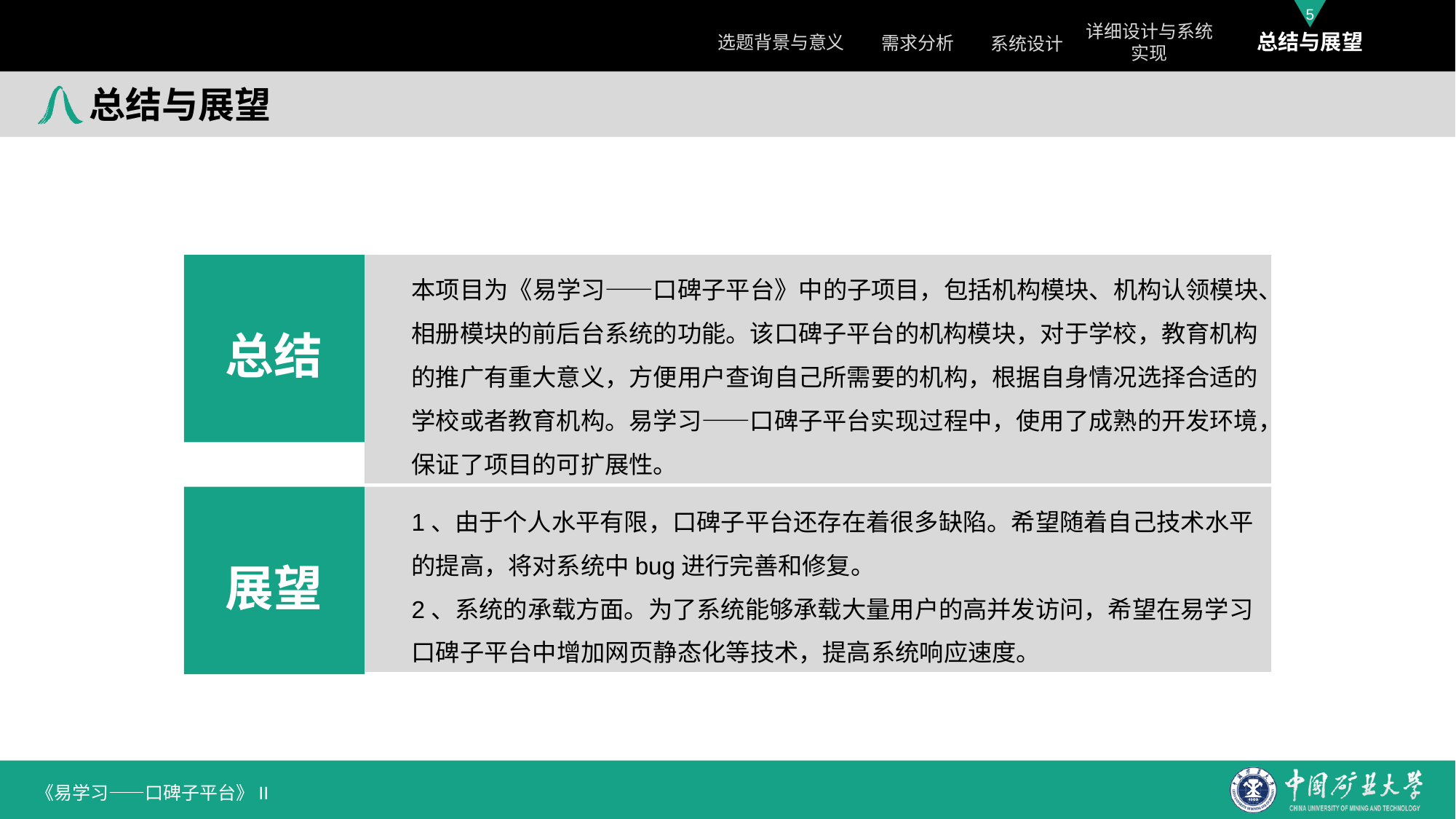

总结与展望
总结
本项目为《易学习——口碑子平台》中的子项目，包括机构模块、机构认领模块、相册模块的前后台系统的功能。该口碑子平台的机构模块，对于学校，教育机构的推广有重大意义，方便用户查询自己所需要的机构，根据自身情况选择合适的学校或者教育机构。易学习——口碑子平台实现过程中，使用了成熟的开发环境，保证了项目的可扩展性。
展望
1、由于个人水平有限，口碑子平台还存在着很多缺陷。希望随着自己技术水平的提高，将对系统中bug进行完善和修复。
2、系统的承载方面。为了系统能够承载大量用户的高并发访问，希望在易学习口碑子平台中增加网页静态化等技术，提高系统响应速度。